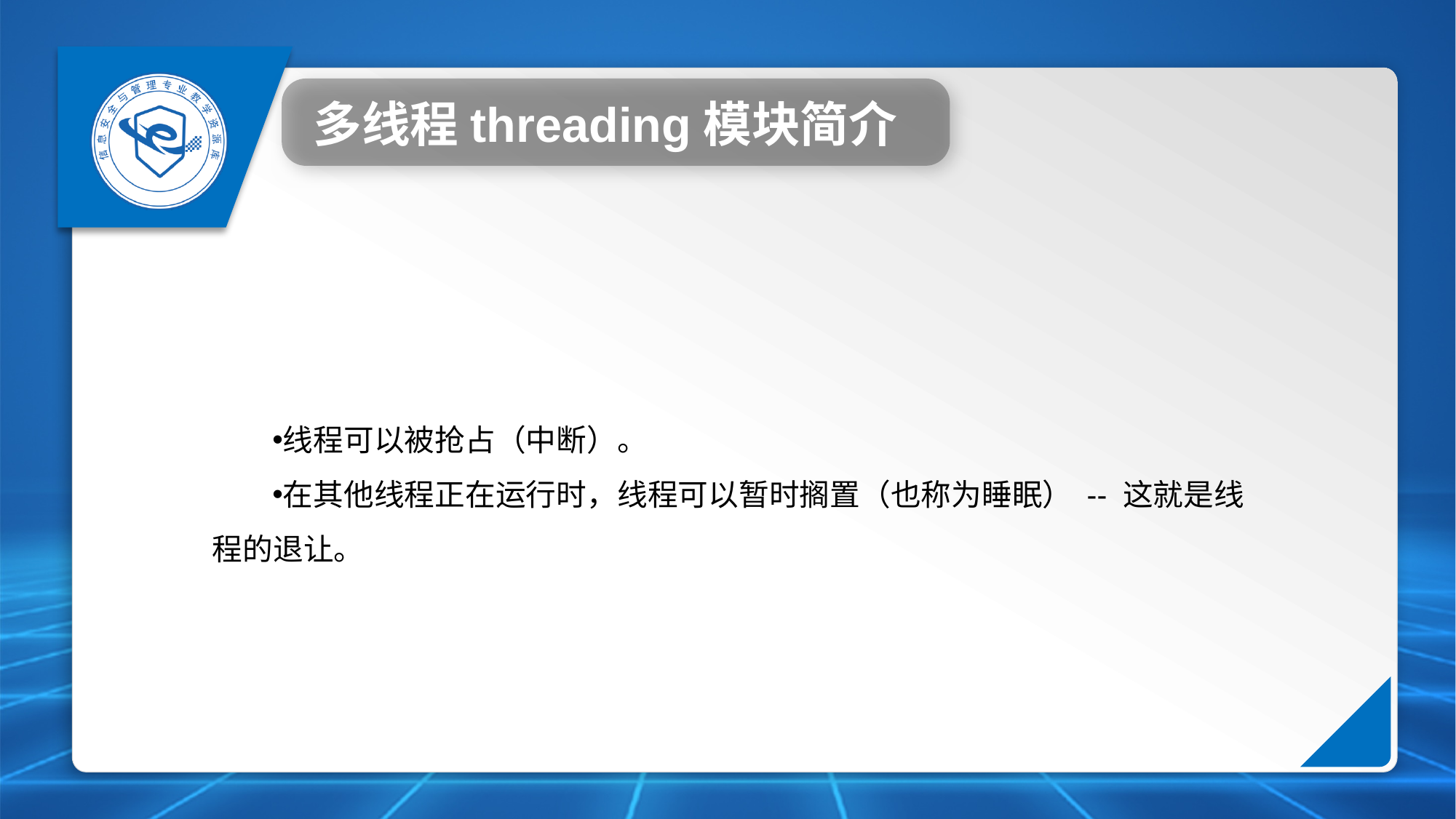

多线程threading模块简介
线程可以被抢占（中断）。
在其他线程正在运行时，线程可以暂时搁置（也称为睡眠） -- 这就是线程的退让。